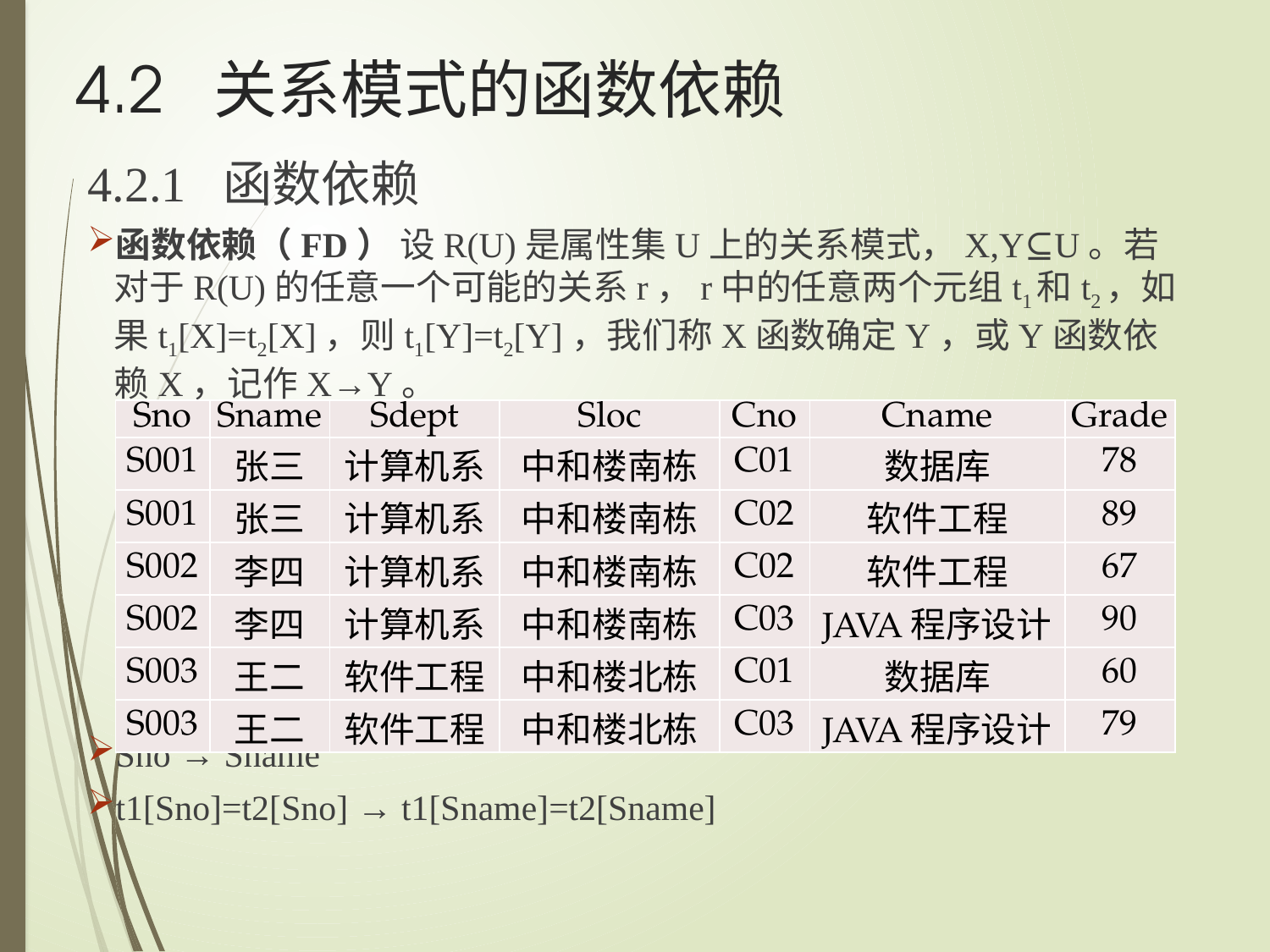

4.2  关系模式的函数依赖
4.2.1  函数依赖
函数依赖（FD） 设R(U)是属性集U上的关系模式，X,Y⊆U。若对于R(U)的任意一个可能的关系r，r中的任意两个元组t1和t2，如果t1[X]=t2[X]，则t1[Y]=t2[Y]，我们称X函数确定Y，或Y函数依赖X，记作X→Y。

Sno → Sname
t1[Sno]=t2[Sno] → t1[Sname]=t2[Sname]
| Sno | Sname | Sdept | Sloc | Cno | Cname | Grade |
| --- | --- | --- | --- | --- | --- | --- |
| S001 | 张三 | 计算机系 | 中和楼南栋 | C01 | 数据库 | 78 |
| S001 | 张三 | 计算机系 | 中和楼南栋 | C02 | 软件工程 | 89 |
| S002 | 李四 | 计算机系 | 中和楼南栋 | C02 | 软件工程 | 67 |
| S002 | 李四 | 计算机系 | 中和楼南栋 | C03 | JAVA程序设计 | 90 |
| S003 | 王二 | 软件工程 | 中和楼北栋 | C01 | 数据库 | 60 |
| S003 | 王二 | 软件工程 | 中和楼北栋 | C03 | JAVA程序设计 | 79 |